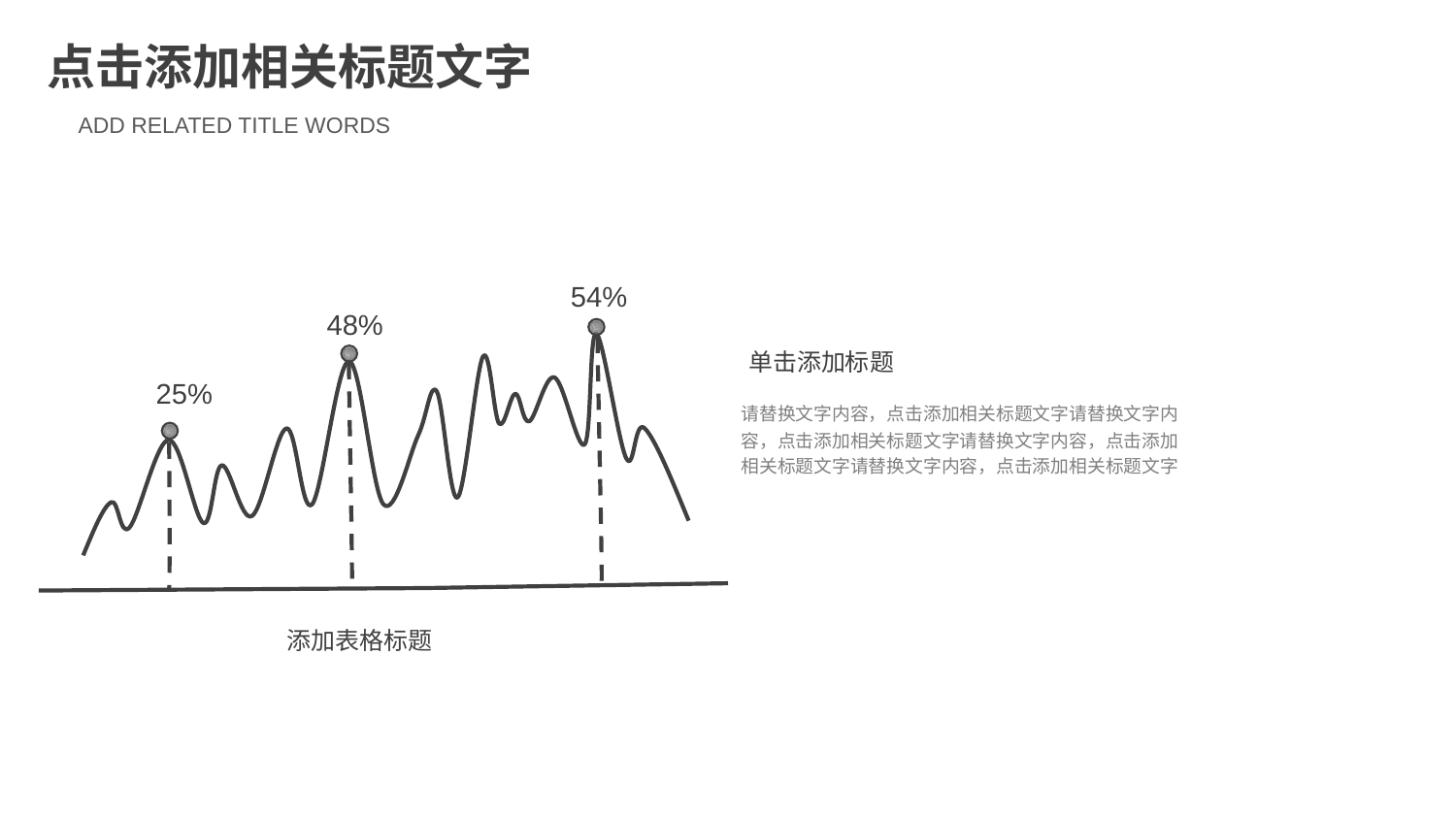

54%
48%

单击添加标题

25%
请替换文字内容，点击添加相关标题文字请替换文字内容，点击添加相关标题文字请替换文字内容，点击添加相关标题文字请替换文字内容，点击添加相关标题文字

添加表格标题